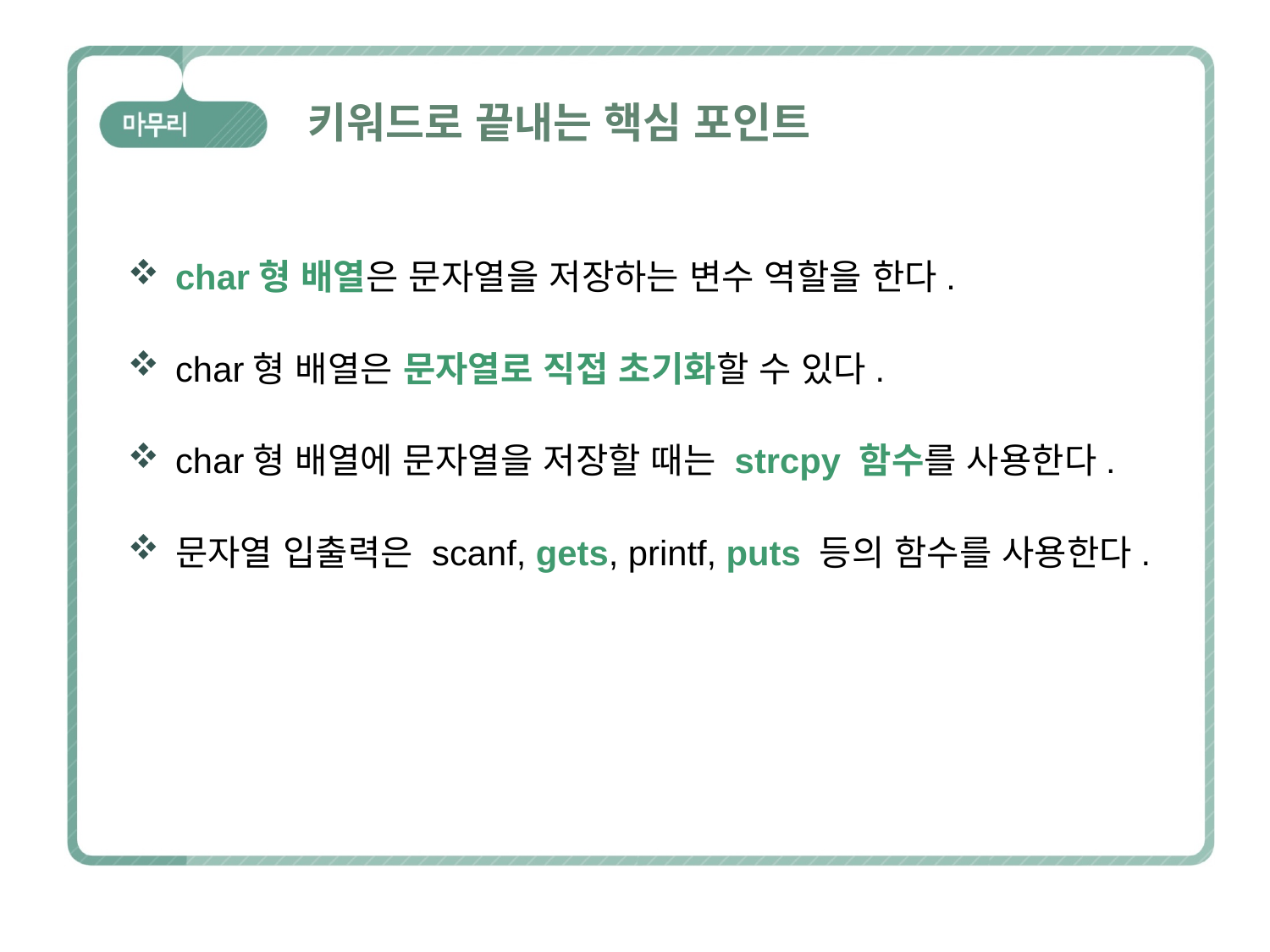

# 키워드로 끝내는 핵심 포인트
char형 배열은 문자열을 저장하는 변수 역할을 한다.
char형 배열은 문자열로 직접 초기화할 수 있다.
char형 배열에 문자열을 저장할 때는 strcpy 함수를 사용한다.
문자열 입출력은 scanf, gets, printf, puts 등의 함수를 사용한다.